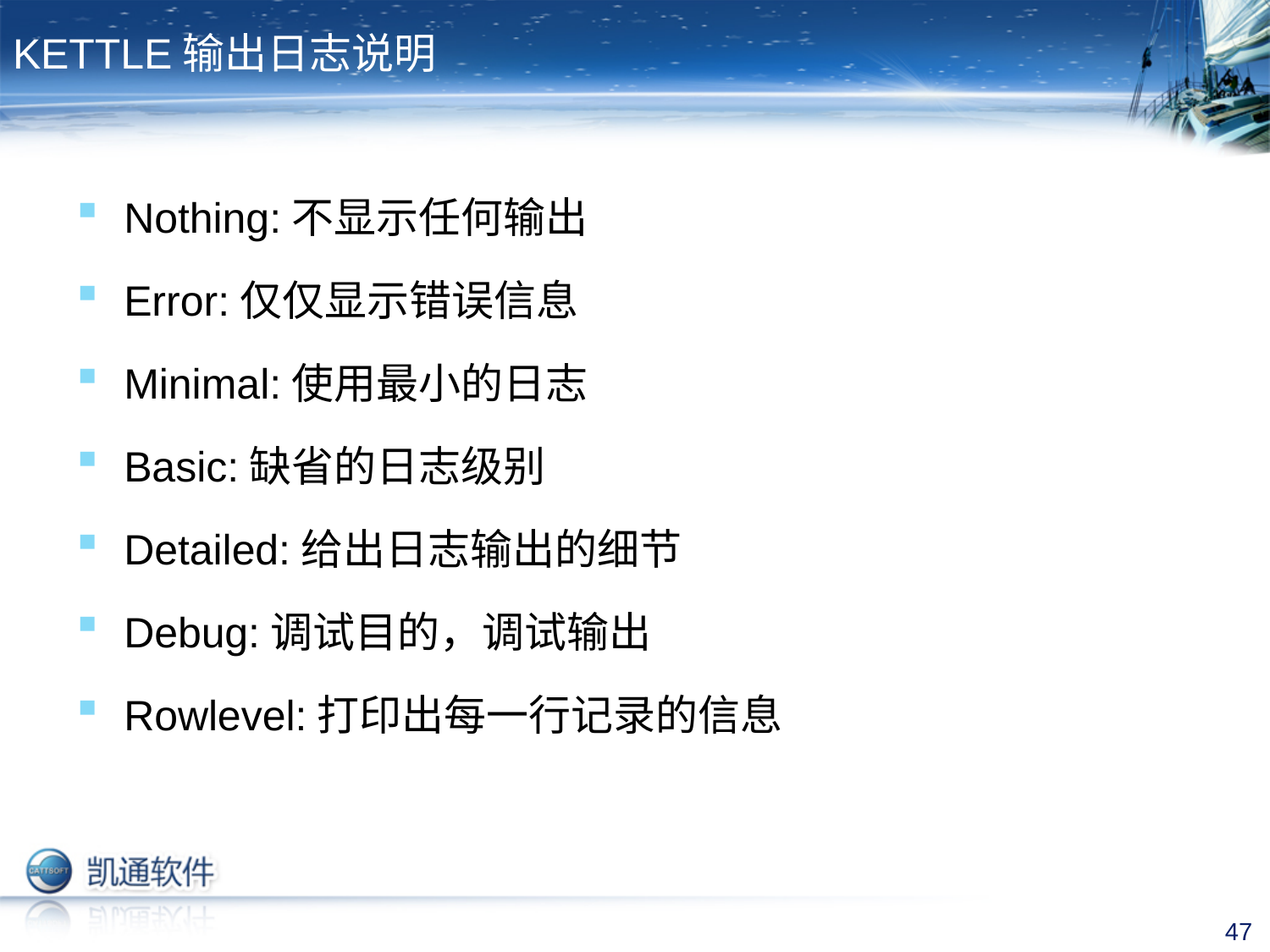

# KETTLE输出日志说明
Nothing:不显示任何输出
Error:仅仅显示错误信息
Minimal:使用最小的日志
Basic:缺省的日志级别
Detailed:给出日志输出的细节
Debug:调试目的，调试输出
Rowlevel:打印出每一行记录的信息
47